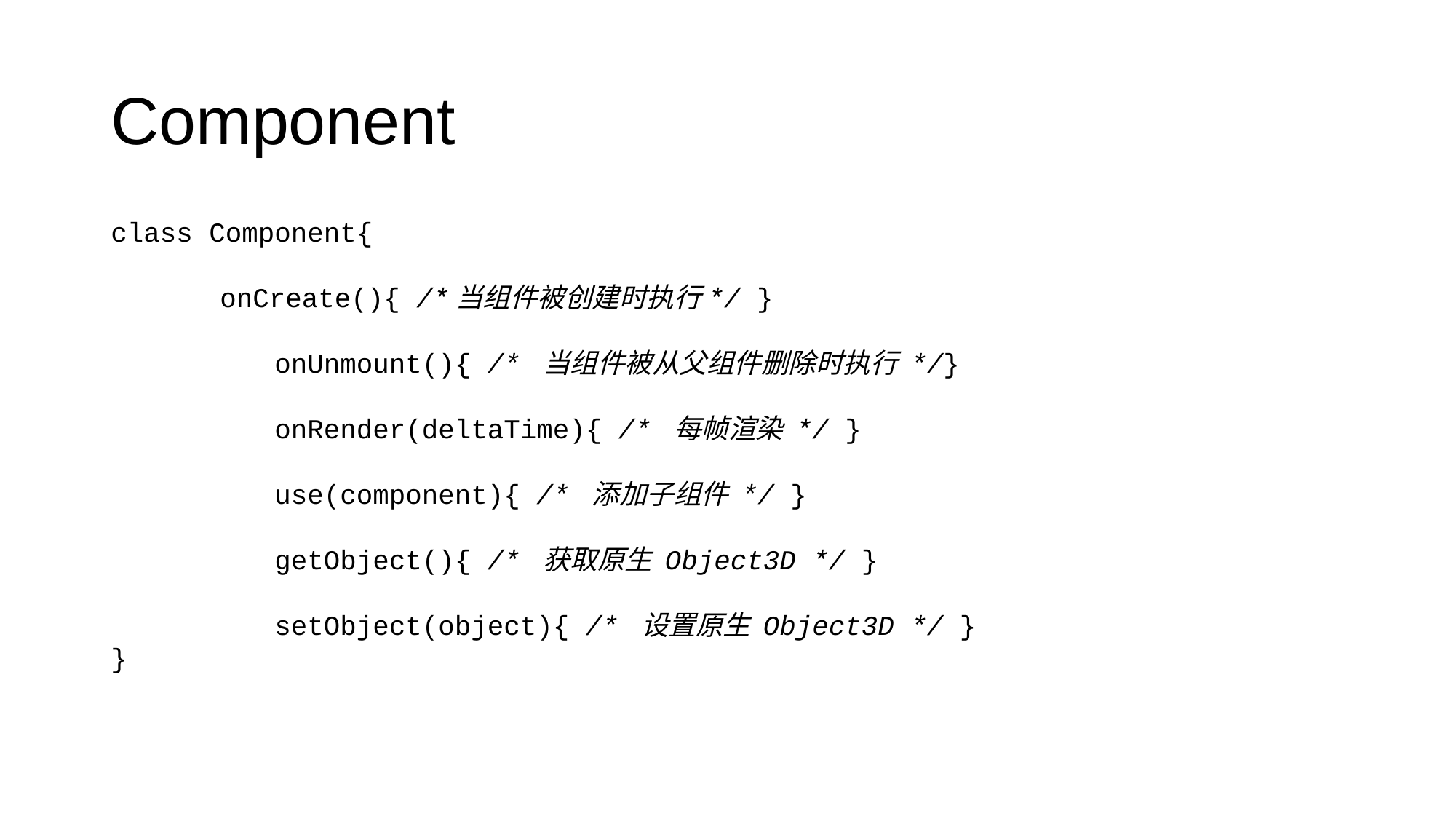

# Component
class Component{
	onCreate(){ /*当组件被创建时执行*/ }

	onUnmount(){ /* 当组件被从父组件删除时执行 */}

	onRender(deltaTime){ /* 每帧渲染 */ }

	use(component){ /* 添加子组件 */ }

	getObject(){ /* 获取原生 Object3D */ }

	setObject(object){ /* 设置原生 Object3D */ }
}